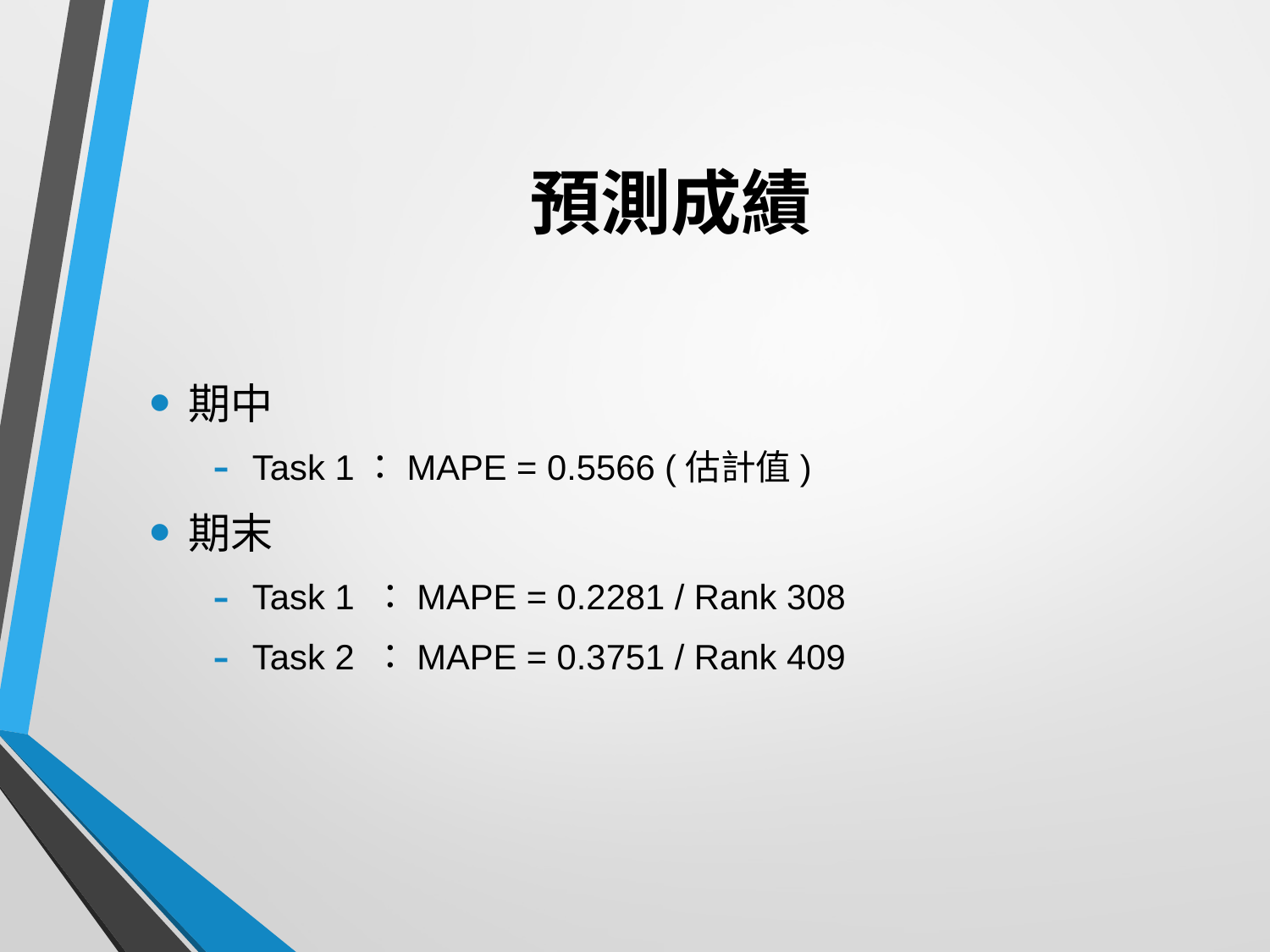

# 預測成績
期中
Task 1：MAPE = 0.5566 (估計值)
期末
Task 1 ：MAPE = 0.2281 / Rank 308
Task 2 ：MAPE = 0.3751 / Rank 409